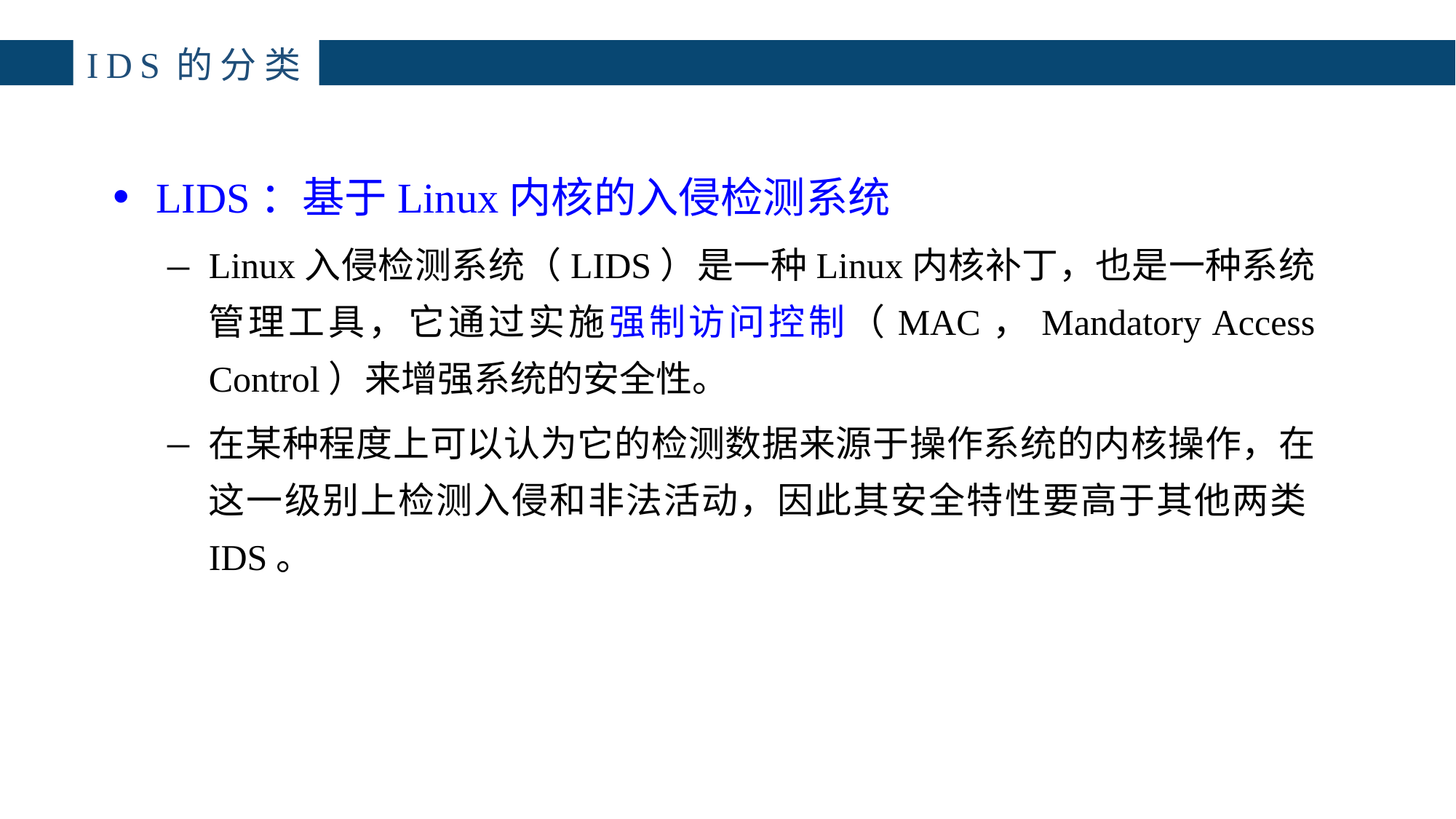

# IDS的分类
LIDS：基于Linux内核的入侵检测系统
Linux入侵检测系统（LIDS）是一种Linux内核补丁，也是一种系统管理工具，它通过实施强制访问控制（MAC，Mandatory Access Control）来增强系统的安全性。
在某种程度上可以认为它的检测数据来源于操作系统的内核操作，在这一级别上检测入侵和非法活动，因此其安全特性要高于其他两类IDS。